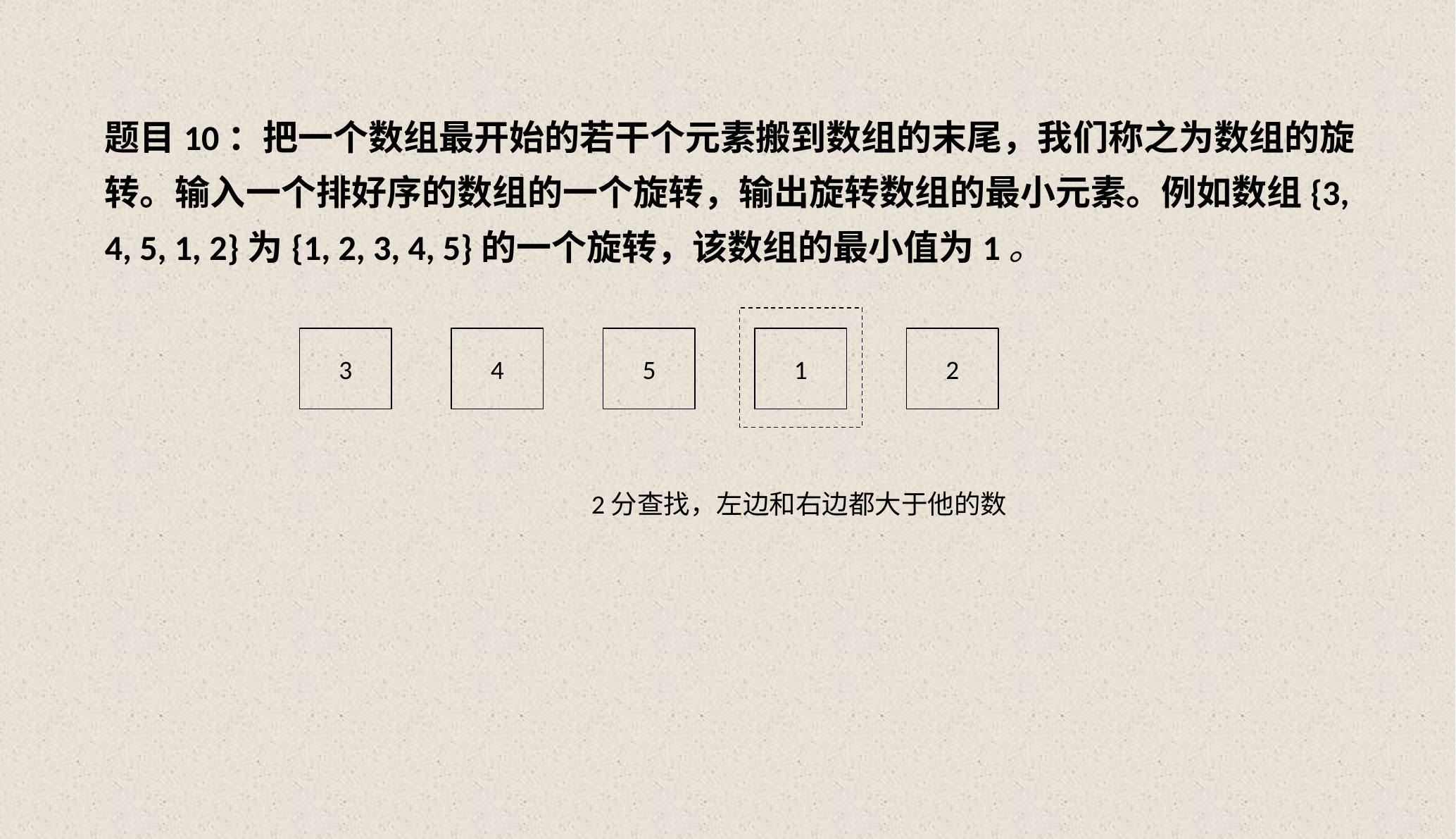

题目10：把一个数组最开始的若干个元素搬到数组的末尾，我们称之为数组的旋转。输入一个排好序的数组的一个旋转，输出旋转数组的最小元素。例如数组{3, 4, 5, 1, 2}为{1, 2, 3, 4, 5}的一个旋转，该数组的最小值为1。

3
4
5
1
2
2分查找，左边和右边都大于他的数